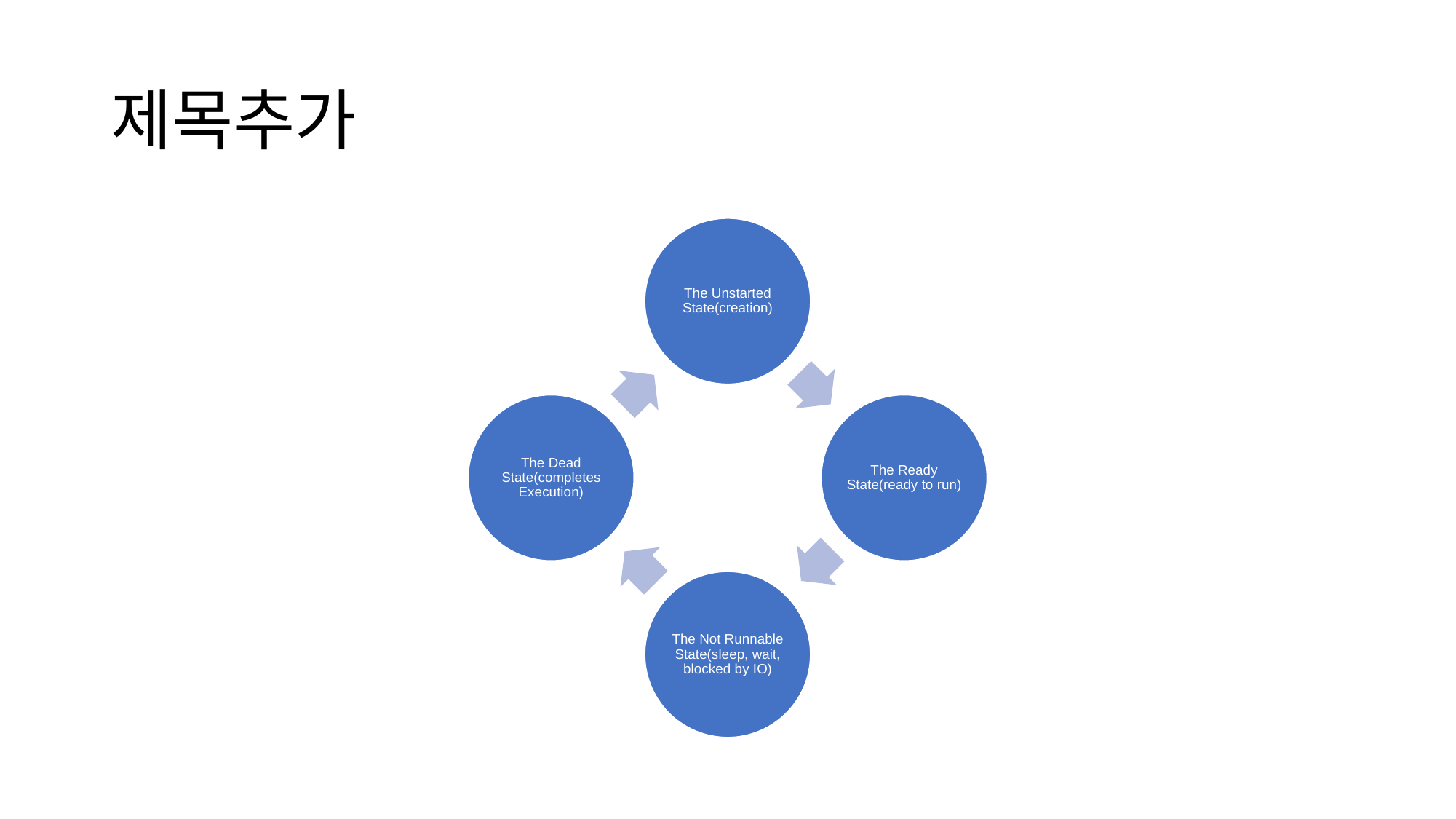

# 제목추가
The Unstarted State(creation)

The Ready State(ready to run)

The Not Runnable State(sleep, wait, blocked by IO)

The Dead State(completes Execution)